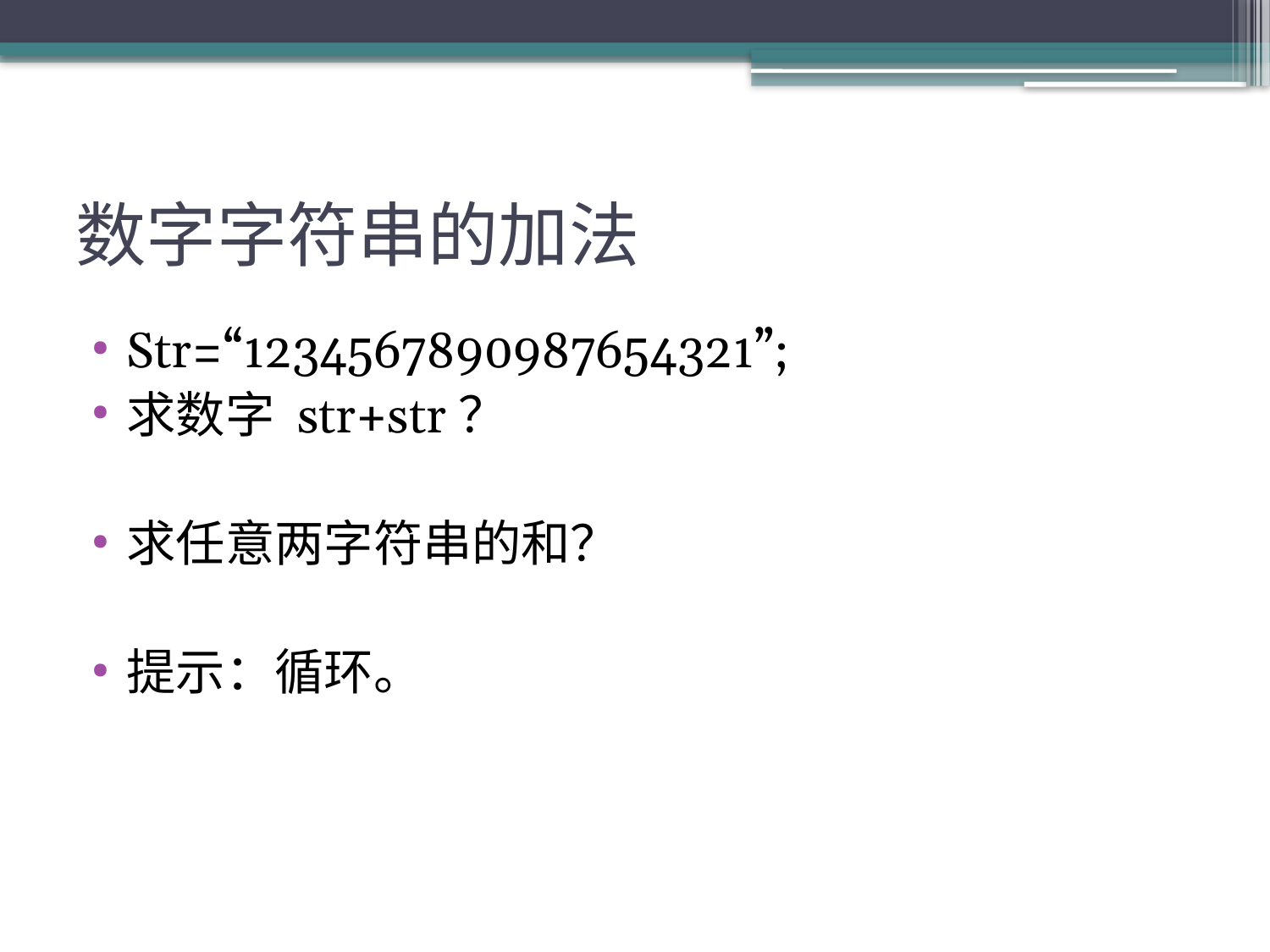

# 数字字符串的加法
Str=“1234567890987654321”;
求数字 str+str？

求任意两字符串的和？

提示：循环。